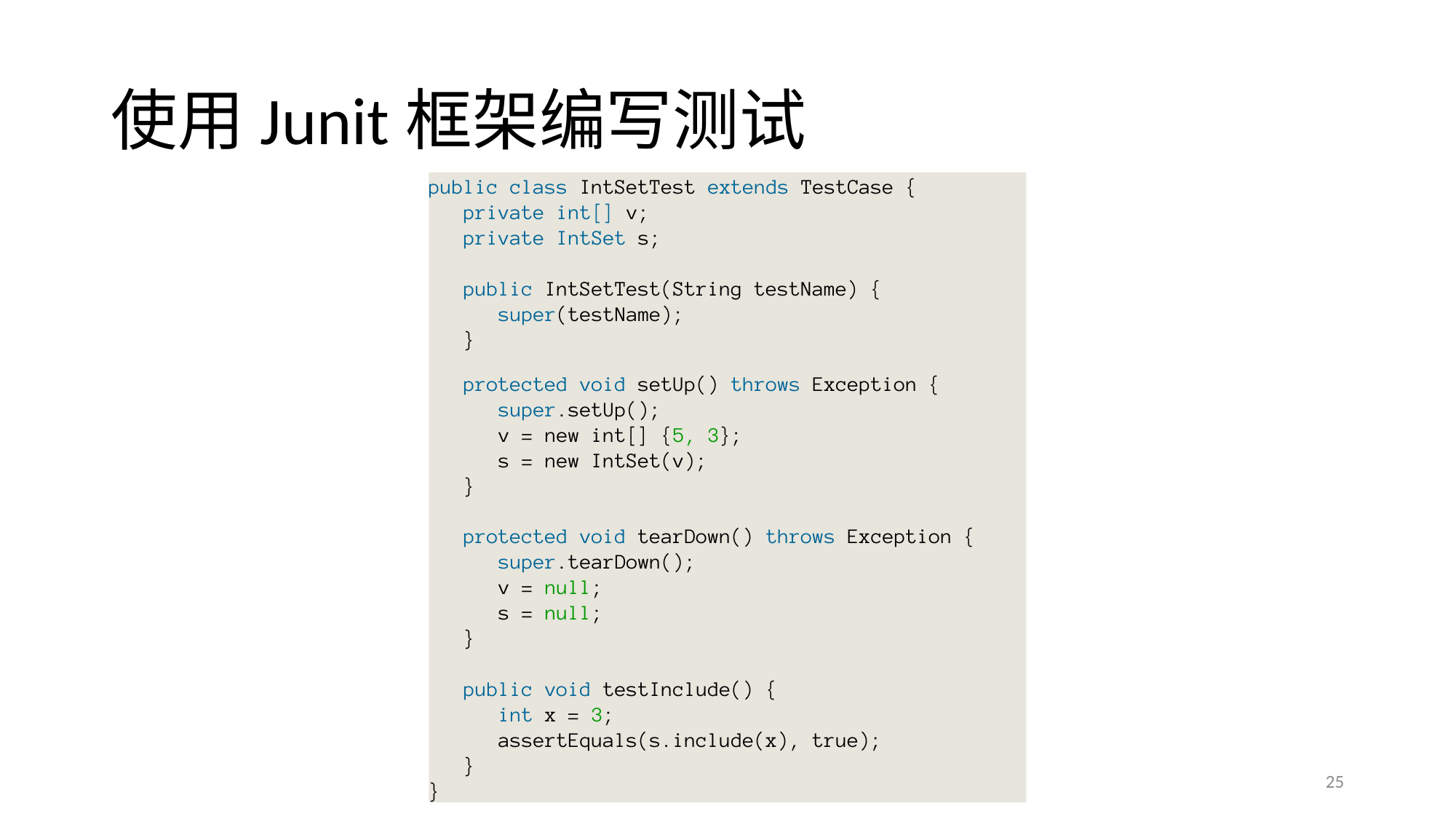

# 使用Junit框架编写测试
public class IntSetTest extends TestCase {
   private int[] v;
   private IntSet s;

   public IntSetTest(String testName) {
      super(testName);
   }

   protected void setUp() throws Exception {
      super.setUp();
      v = new int[] {5, 3};
      s = new IntSet(v);
   }

   protected void tearDown() throws Exception {
      super.tearDown();
      v = null;
      s = null;
   }

   public void testInclude() {
      int x = 3;
      assertEquals(s.include(x), true);
   }
}
25